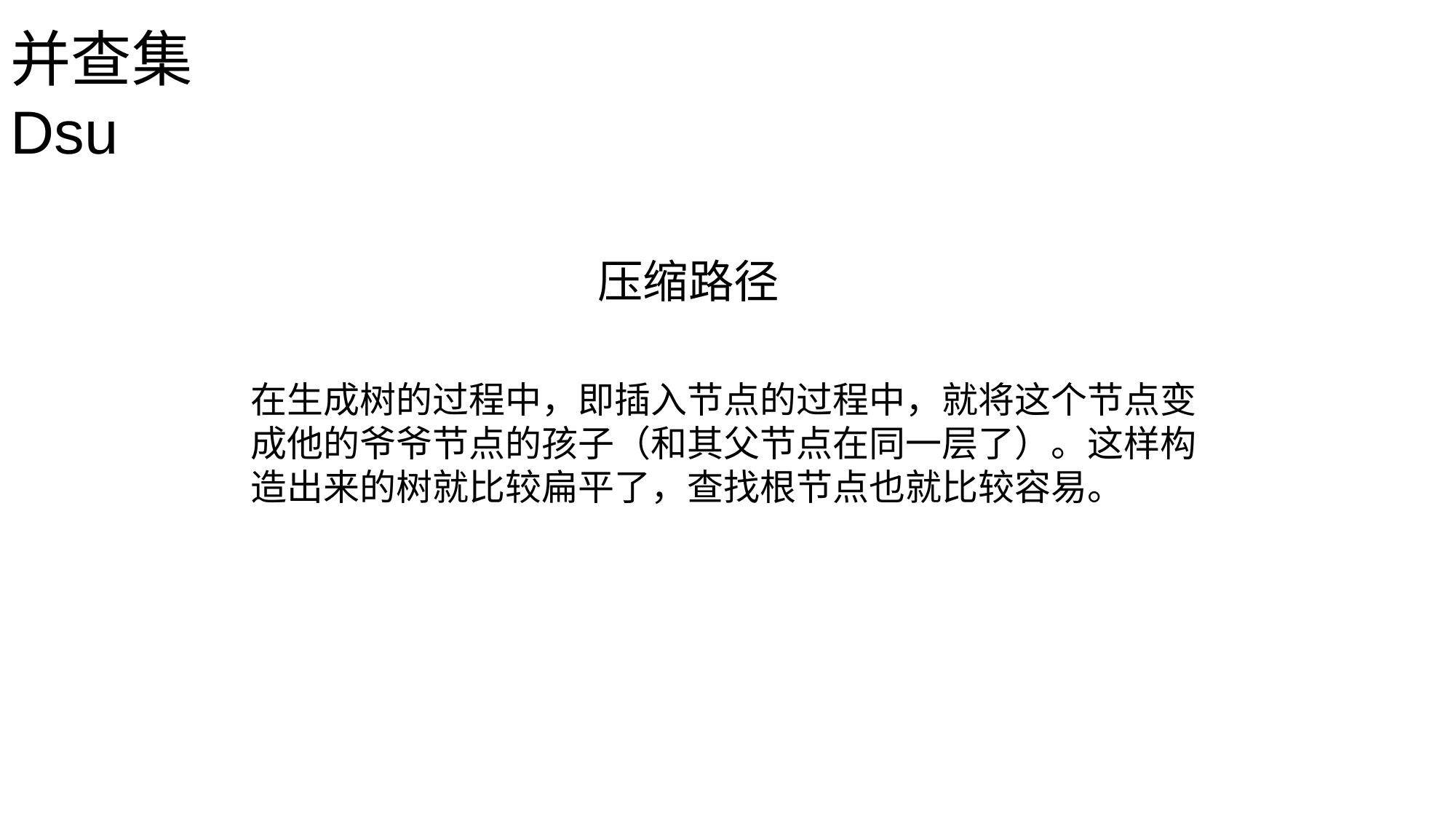

并查集Dsu
压缩路径
在生成树的过程中，即插入节点的过程中，就将这个节点变成他的爷爷节点的孩子（和其父节点在同一层了）。这样构造出来的树就比较扁平了，查找根节点也就比较容易。